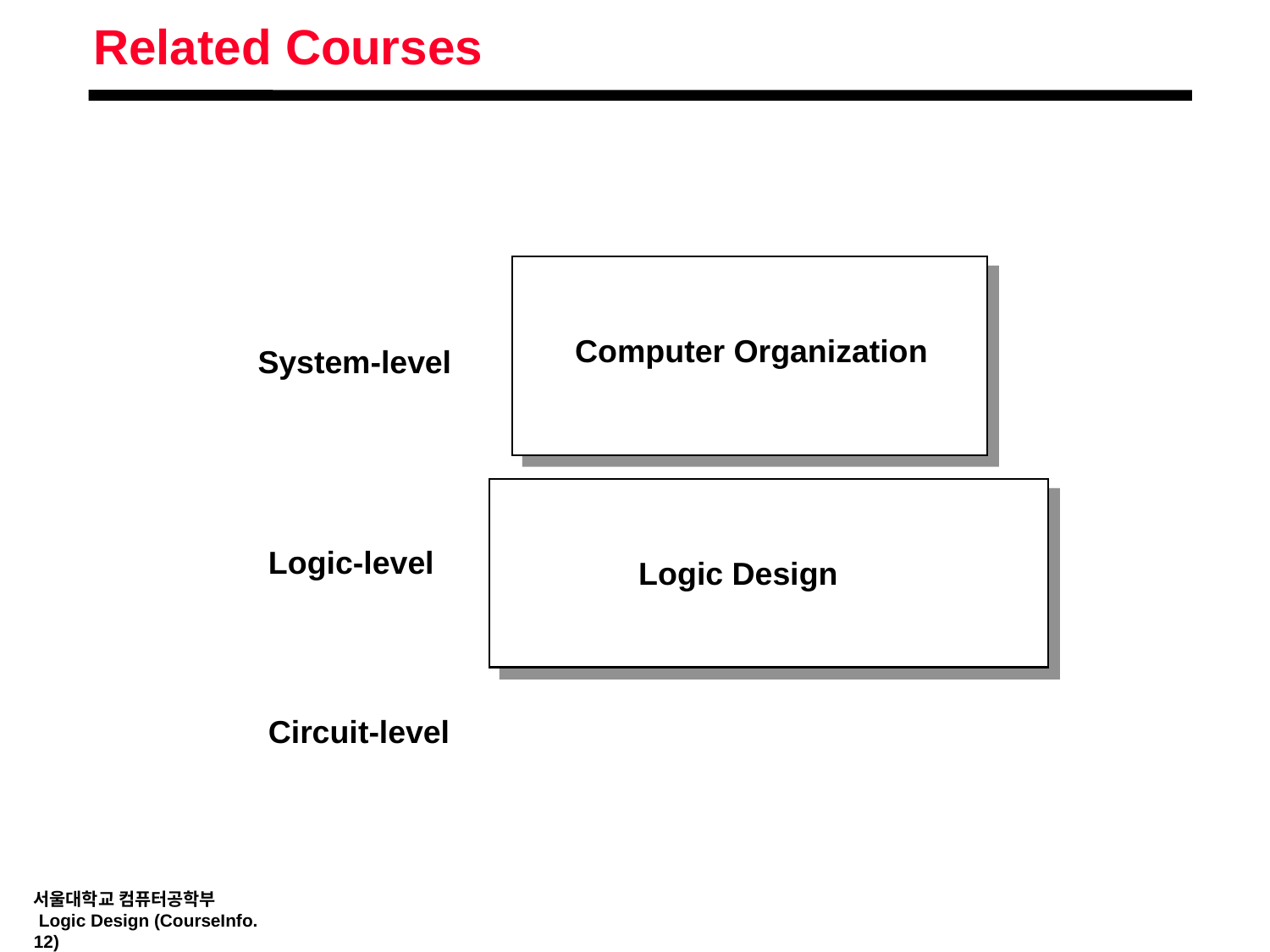

# Related Courses

Computer Organization
System-level

Logic-level
Logic Design
Circuit-level
서울대학교 컴퓨터공학부
 Logic Design (CourseInfo.12)